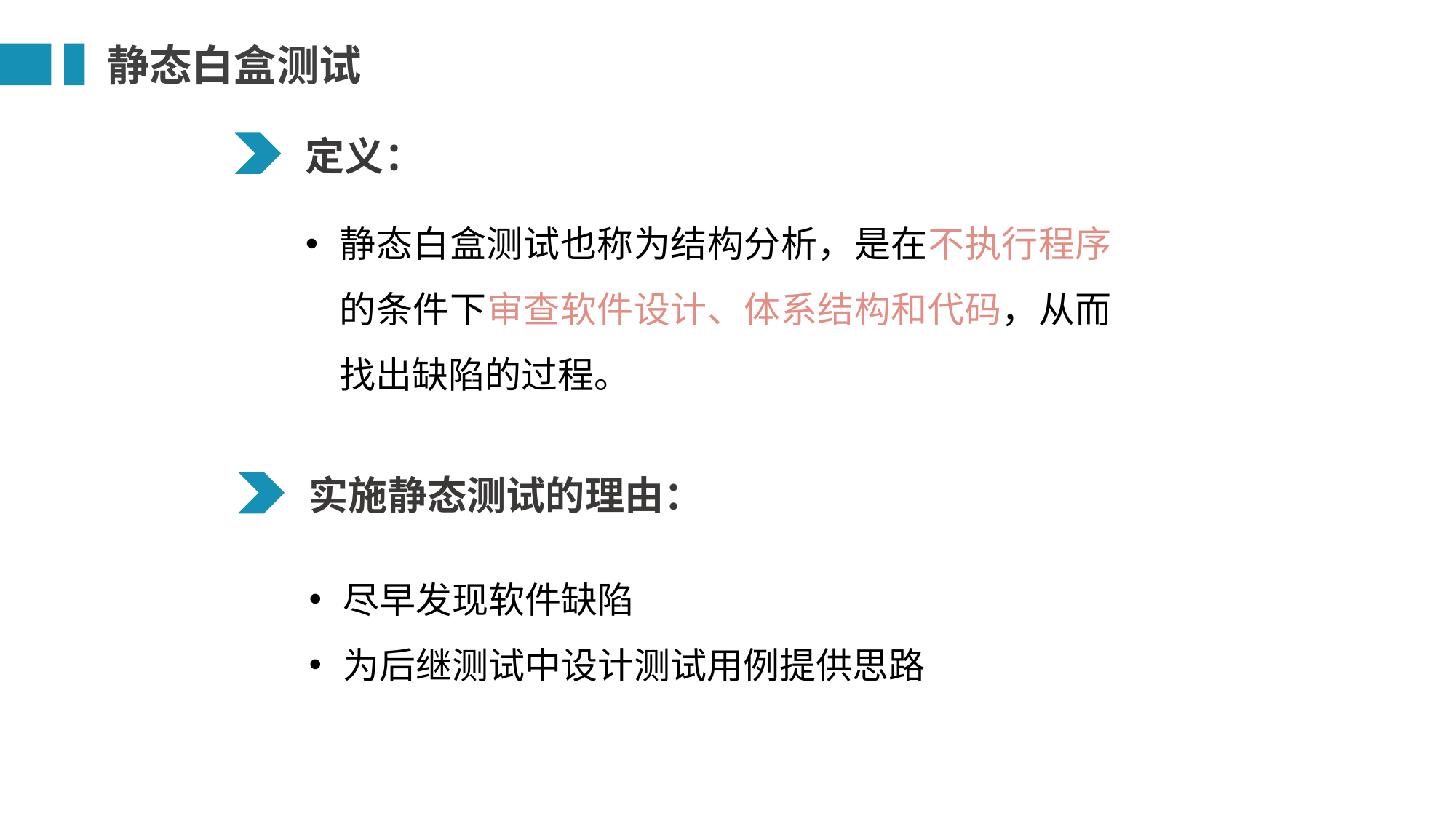

静态白盒测试

定义：

静态白盒测试也称为结构分析，是在不执行程序的条件下审查软件设计、体系结构和代码，从而找出缺陷的过程。
实施静态测试的理由：

尽早发现软件缺陷
为后继测试中设计测试用例提供思路
16